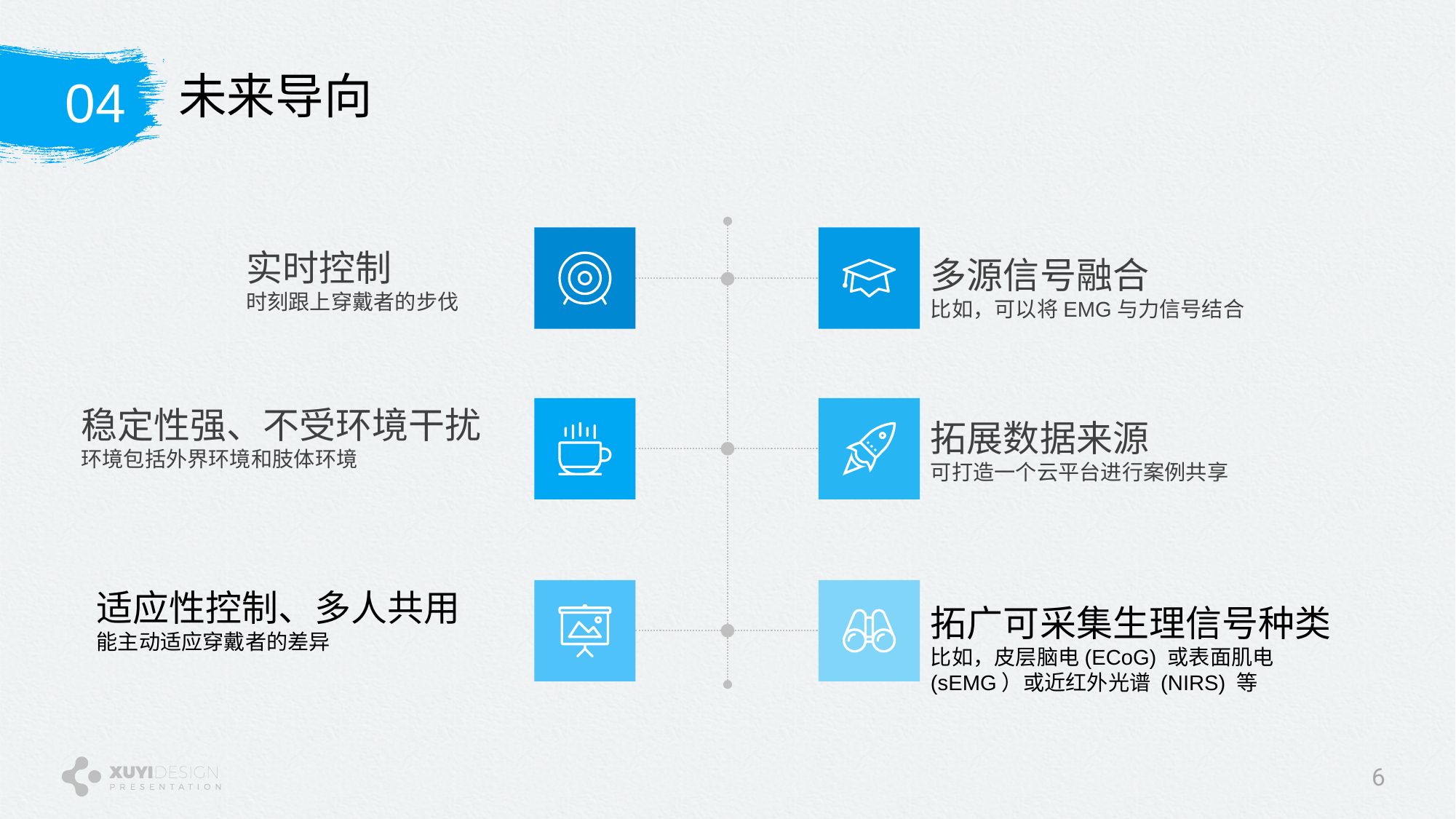

未来导向
04
e7d195523061f1c0cef09ac28eaae964ec9988a5cce77c8b8C1E4685C6E6B40CD7615480512384A61EE159C6FE0045D14B61E85D0A95589D558B81FFC809322ACC20DC2254D928200A3EA0841B8B1814961BE795024DFDEF45878460D5EEC04B3DB4C246007153409DEDE37CA726A66AF19B77CE744E11CADCFB09B3408DEC1F688348922E38CCEE

实时控制
时刻跟上穿戴者的步伐
多源信号融合
比如，可以将EMG与力信号结合

稳定性强、不受环境干扰
环境包括外界环境和肢体环境

拓展数据来源
可打造一个云平台进行案例共享

适应性控制、多人共用
能主动适应穿戴者的差异

拓广可采集生理信号种类
比如，皮层脑电(ECoG) 或表面肌电 (sEMG）或近红外光谱 (NIRS) 等